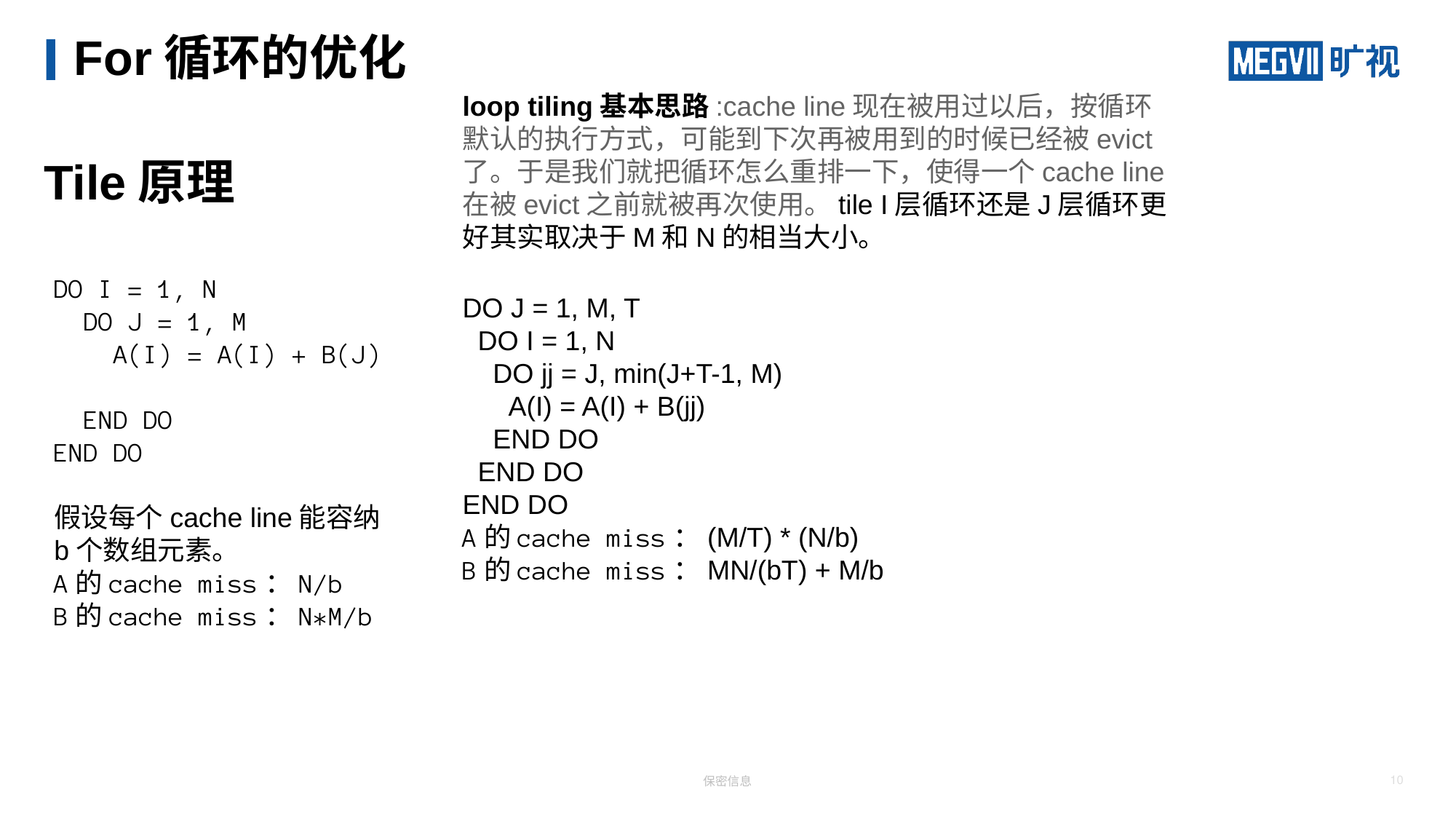

# For循环的优化
loop tiling基本思路:cache line现在被用过以后，按循环默认的执行方式，可能到下次再被用到的时候已经被evict了。于是我们就把循环怎么重排一下，使得一个cache line在被evict之前就被再次使用。tile I层循环还是J层循环更好其实取决于M和N的相当大小。
Tile原理
DO I = 1, N
  DO J = 1, M
    A(I) = A(I) + B(J)
  END DO
END DO

假设每个cache line能容纳b个数组元素。
A的cache miss：N/b
B的cache miss：N*M/b
DO J = 1, M, T
  DO I = 1, N
    DO jj = J, min(J+T-1, M)
      A(I) = A(I) + B(jj)
    END DO
  END DO
END DO
A的cache miss：(M/T) * (N/b)
B的cache miss：MN/(bT) + M/b